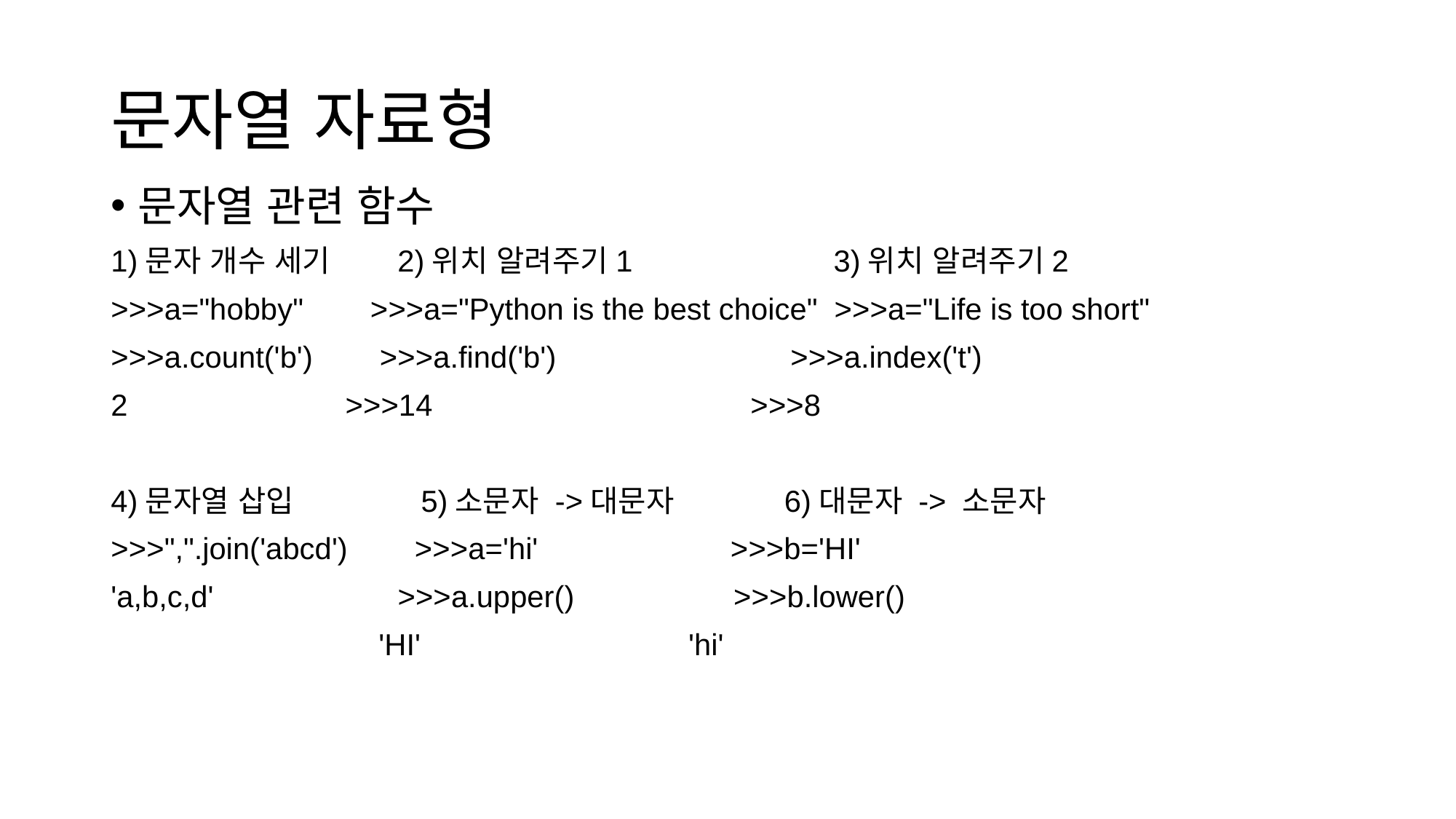

# 문자열 자료형
문자열 관련 함수
1)문자 개수 세기       2)위치 알려주기1                        3)위치 알려주기2
>>>a="hobby"        >>>a="Python is the best choice"  >>>a="Life is too short"
>>>a.count('b')        >>>a.find('b')                            >>>a.index('t')
2                          >>>14                                      >>>8

4)문자열 삽입              5)소문자 ->대문자            6)대문자 -> 소문자
>>>",".join('abcd')        >>>a='hi'                       >>>b='HI'
'a,b,c,d'                      >>>a.upper()                   >>>b.lower()
                                'HI'                                'hi'